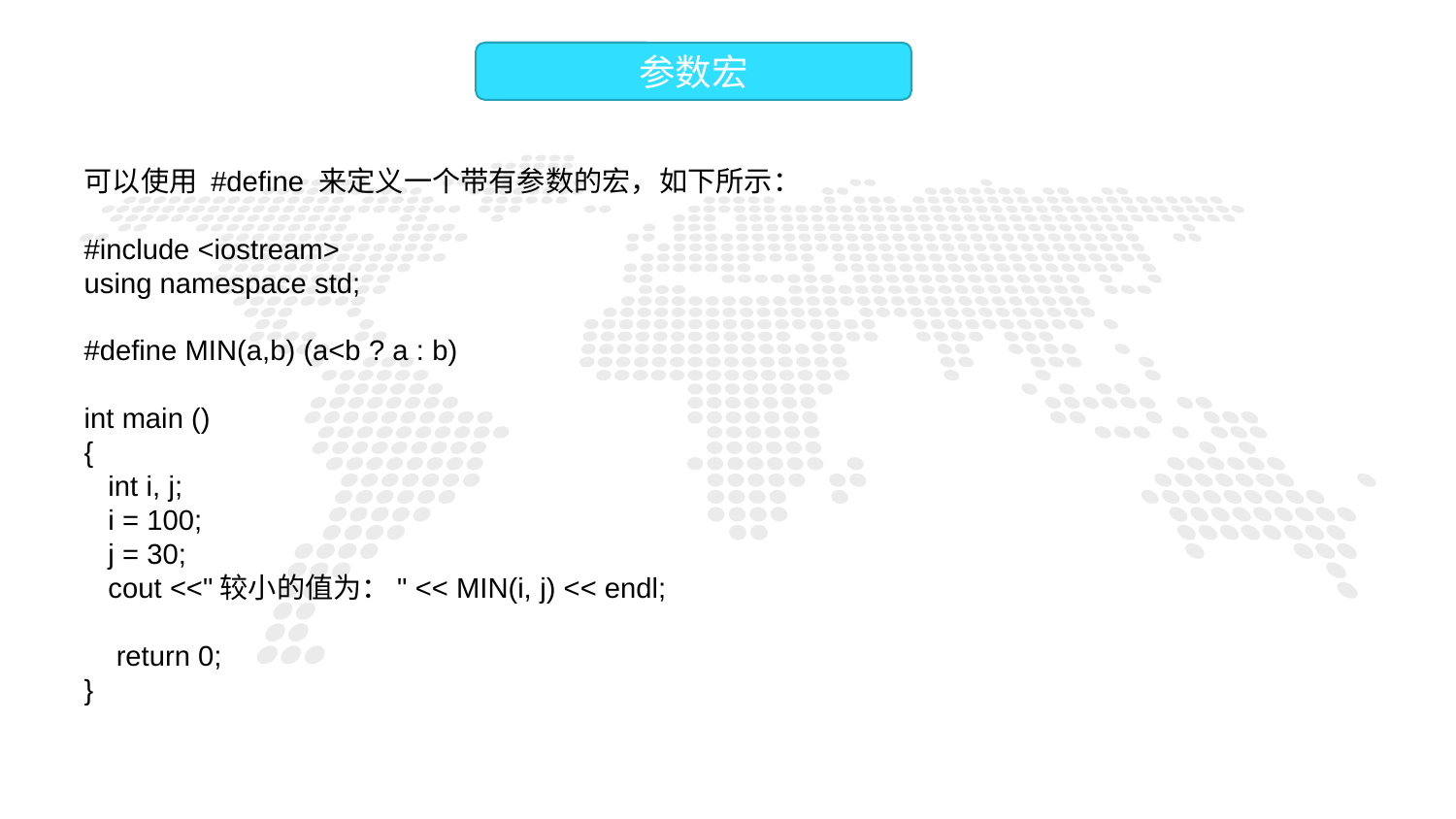

参数宏
可以使用 #define 来定义一个带有参数的宏，如下所示：

#include <iostream>
using namespace std;

#define MIN(a,b) (a<b ? a : b)

int main ()
{
   int i, j;
   i = 100;
   j = 30;
   cout <<"较小的值为：" << MIN(i, j) << endl;

    return 0;
}